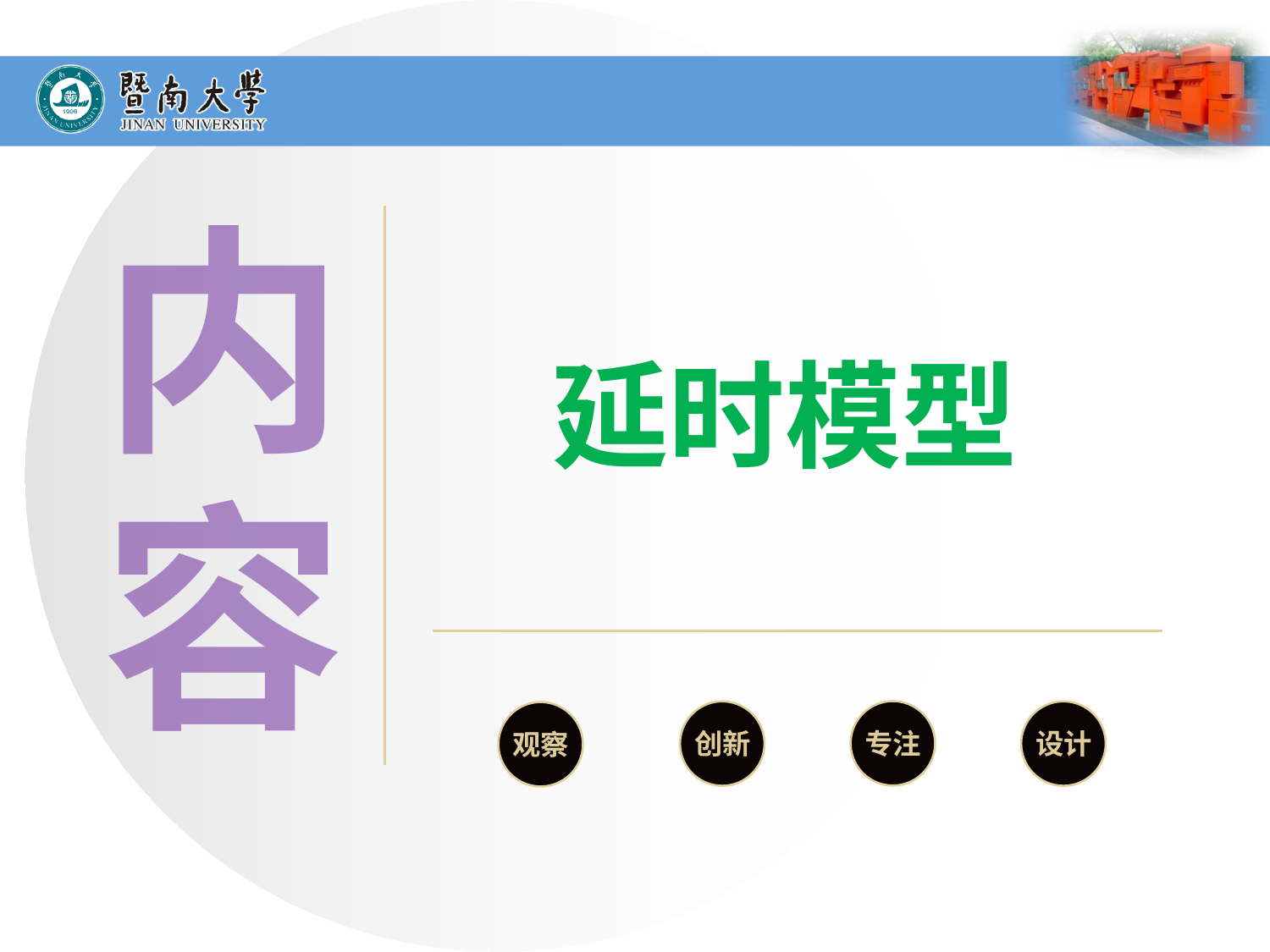

内
延时模型
容

专注

创新

设计

观察